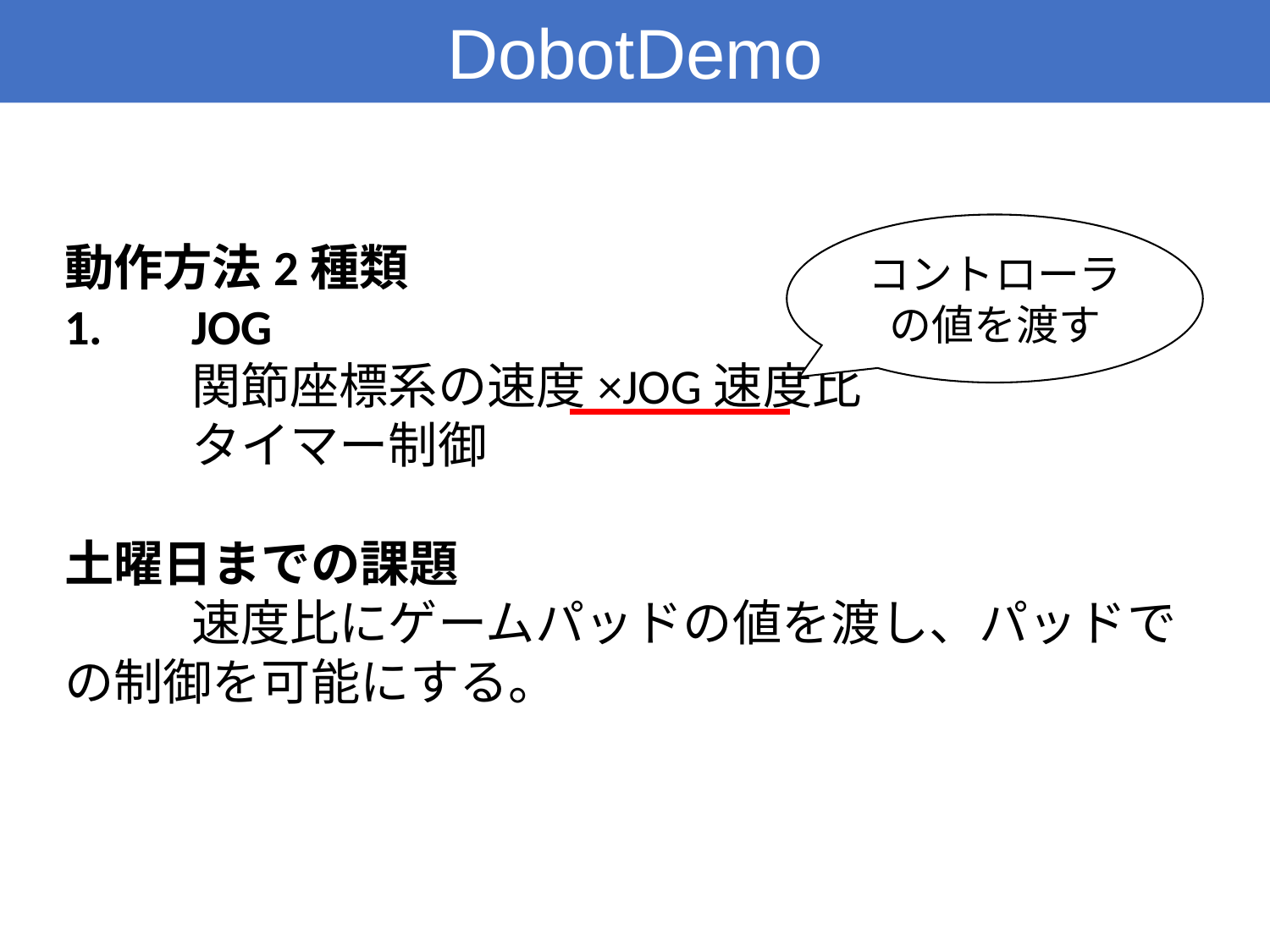

DobotDemo
コントローラの値を渡す
動作方法2種類
1.	JOG
	関節座標系の速度×JOG速度比
	タイマー制御

土曜日までの課題
	速度比にゲームパッドの値を渡し、パッドでの制御を可能にする。